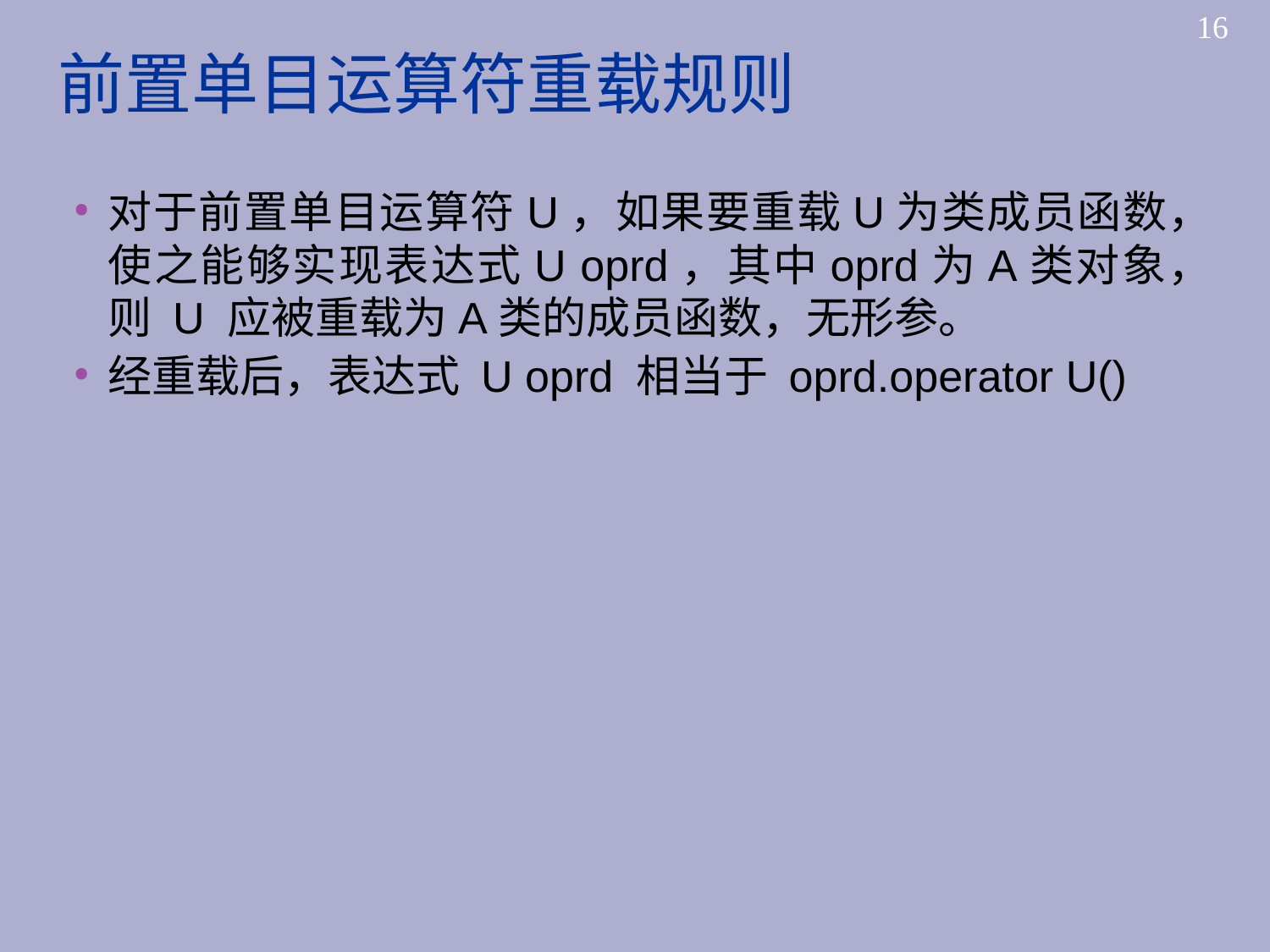

16
# 前置单目运算符重载规则
对于前置单目运算符U，如果要重载U为类成员函数，使之能够实现表达式U oprd，其中oprd为A类对象，则 U 应被重载为A类的成员函数，无形参。
经重载后，表达式 U oprd 相当于 oprd.operator U()